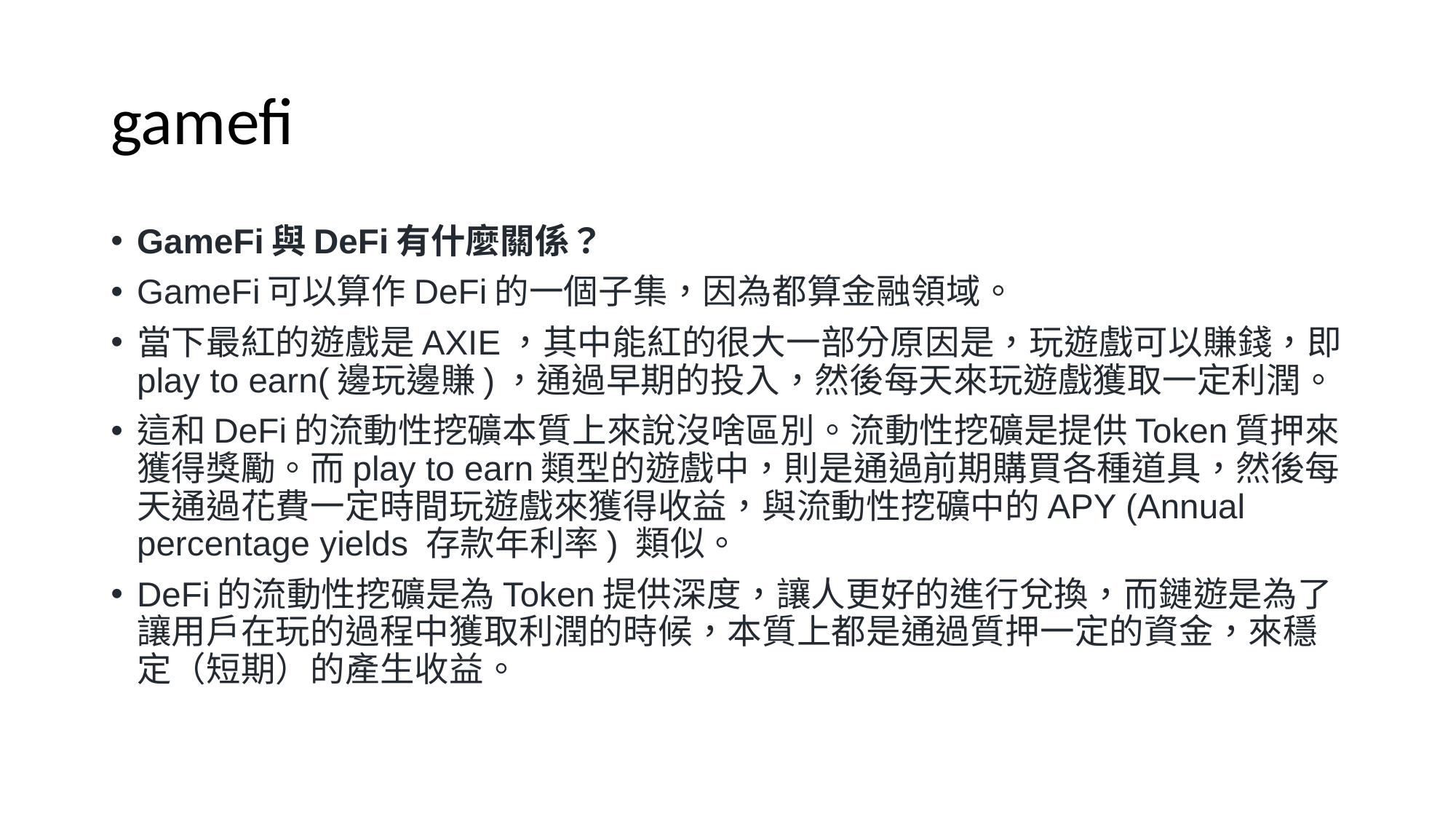

# gamefi
GameFi與DeFi有什麼關係？
GameFi可以算作DeFi的一個子集，因為都算金融領域。
當下最紅的遊戲是AXIE，其中能紅的很大一部分原因是，玩遊戲可以賺錢，即play to earn(邊玩邊賺)，通過早期的投入，然後每天來玩遊戲獲取一定利潤。
這和DeFi的流動性挖礦本質上來說沒啥區別。流動性挖礦是提供Token質押來獲得獎勵。而play to earn類型的遊戲中，則是通過前期購買各種道具，然後每天通過花費一定時間玩遊戲來獲得收益，與流動性挖礦中的APY (Annual percentage yields 存款年利率) 類似。
DeFi的流動性挖礦是為Token提供深度，讓人更好的進行兌換，而鏈遊是為了讓用戶在玩的過程中獲取利潤的時候，本質上都是通過質押一定的資金，來穩定（短期）的產生收益。